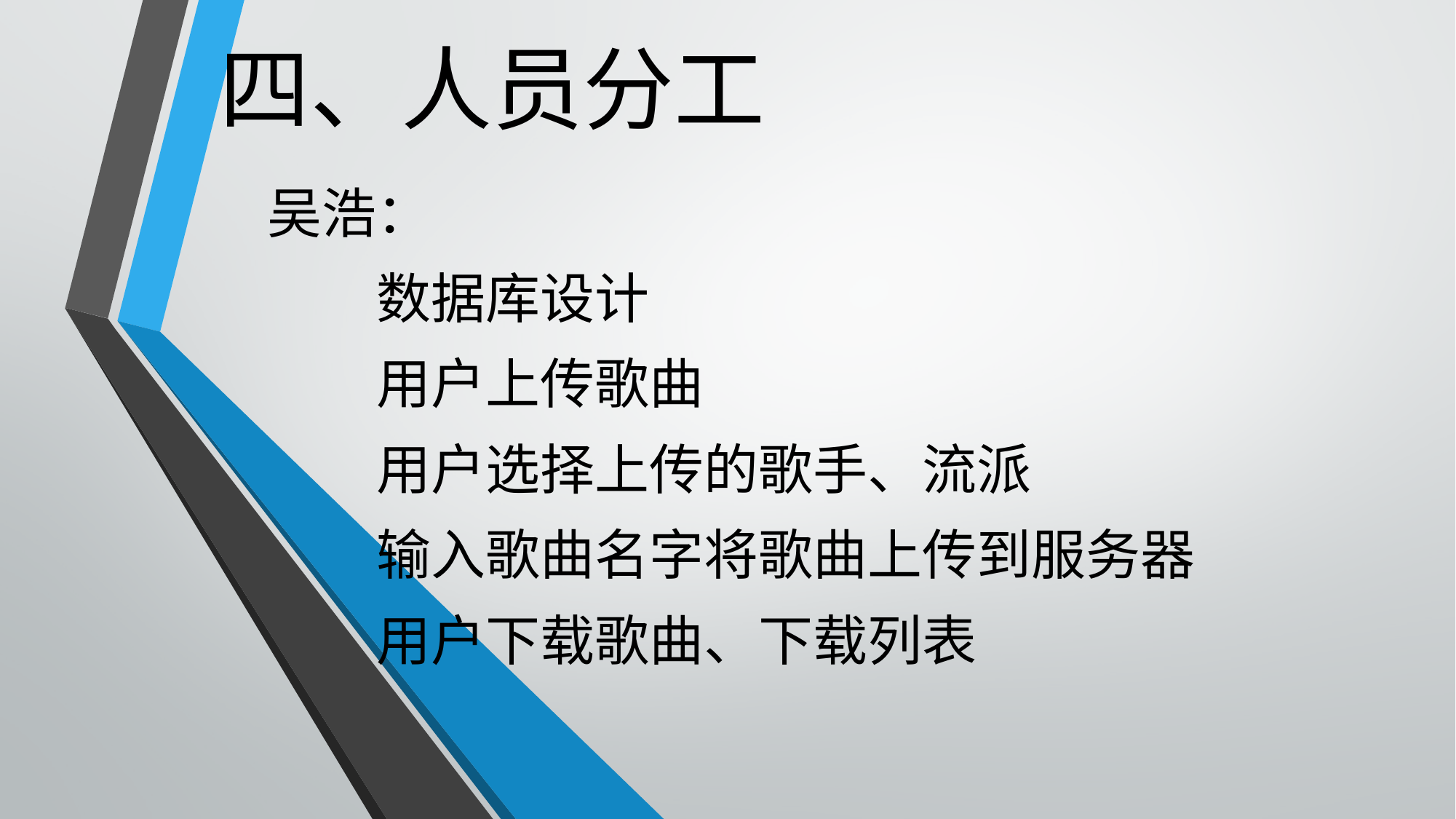

# 四、人员分工
吴浩：
	数据库设计
	用户上传歌曲
	用户选择上传的歌手、流派
	输入歌曲名字将歌曲上传到服务器
	用户下载歌曲、下载列表